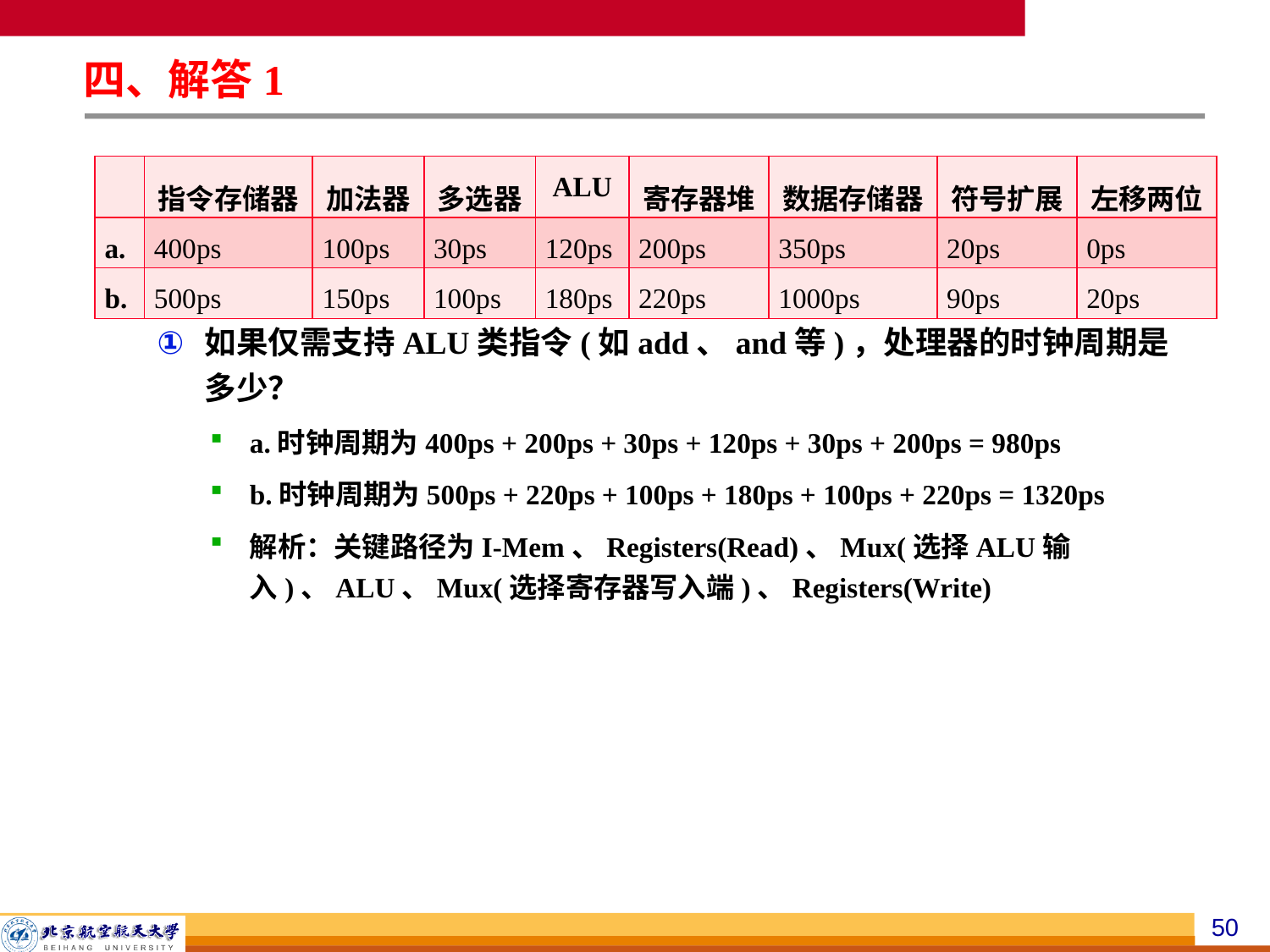

四、解答1

如果仅需支持ALU类指令(如add、and等)，处理器的时钟周期是多少？
a.时钟周期为400ps + 200ps + 30ps + 120ps + 30ps + 200ps = 980ps
b.时钟周期为500ps + 220ps + 100ps + 180ps + 100ps + 220ps = 1320ps
解析：关键路径为I-Mem、Registers(Read)、Mux(选择ALU输入)、ALU、Mux(选择寄存器写入端)、Registers(Write)
|  | 指令存储器 | 加法器 | 多选器 | ALU | 寄存器堆 | 数据存储器 | 符号扩展 | 左移两位 |
| --- | --- | --- | --- | --- | --- | --- | --- | --- |
| a. | 400ps | 100ps | 30ps | 120ps | 200ps | 350ps | 20ps | 0ps |
| b. | 500ps | 150ps | 100ps | 180ps | 220ps | 1000ps | 90ps | 20ps |